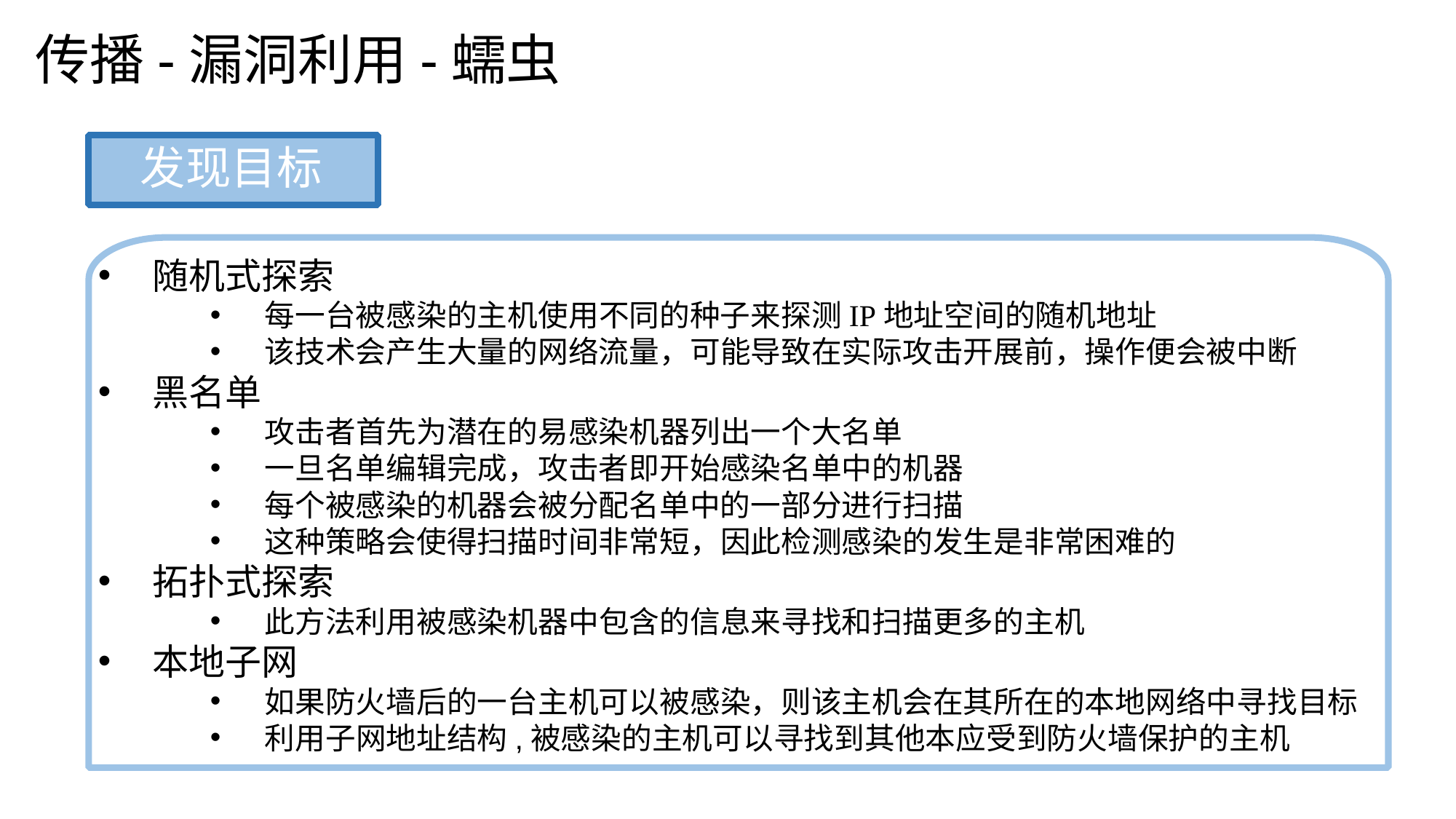

传播-漏洞利用-蠕虫

发现目标
随机式探索
每一台被感染的主机使用不同的种子来探测IP地址空间的随机地址
该技术会产生大量的网络流量，可能导致在实际攻击开展前，操作便会被中断
黑名单
攻击者首先为潜在的易感染机器列出一个大名单
一旦名单编辑完成，攻击者即开始感染名单中的机器
每个被感染的机器会被分配名单中的一部分进行扫描
这种策略会使得扫描时间非常短，因此检测感染的发生是非常困难的
拓扑式探索
此方法利用被感染机器中包含的信息来寻找和扫描更多的主机
本地子网
如果防火墙后的一台主机可以被感染，则该主机会在其所在的本地网络中寻找目标
利用子网地址结构,被感染的主机可以寻找到其他本应受到防火墙保护的主机